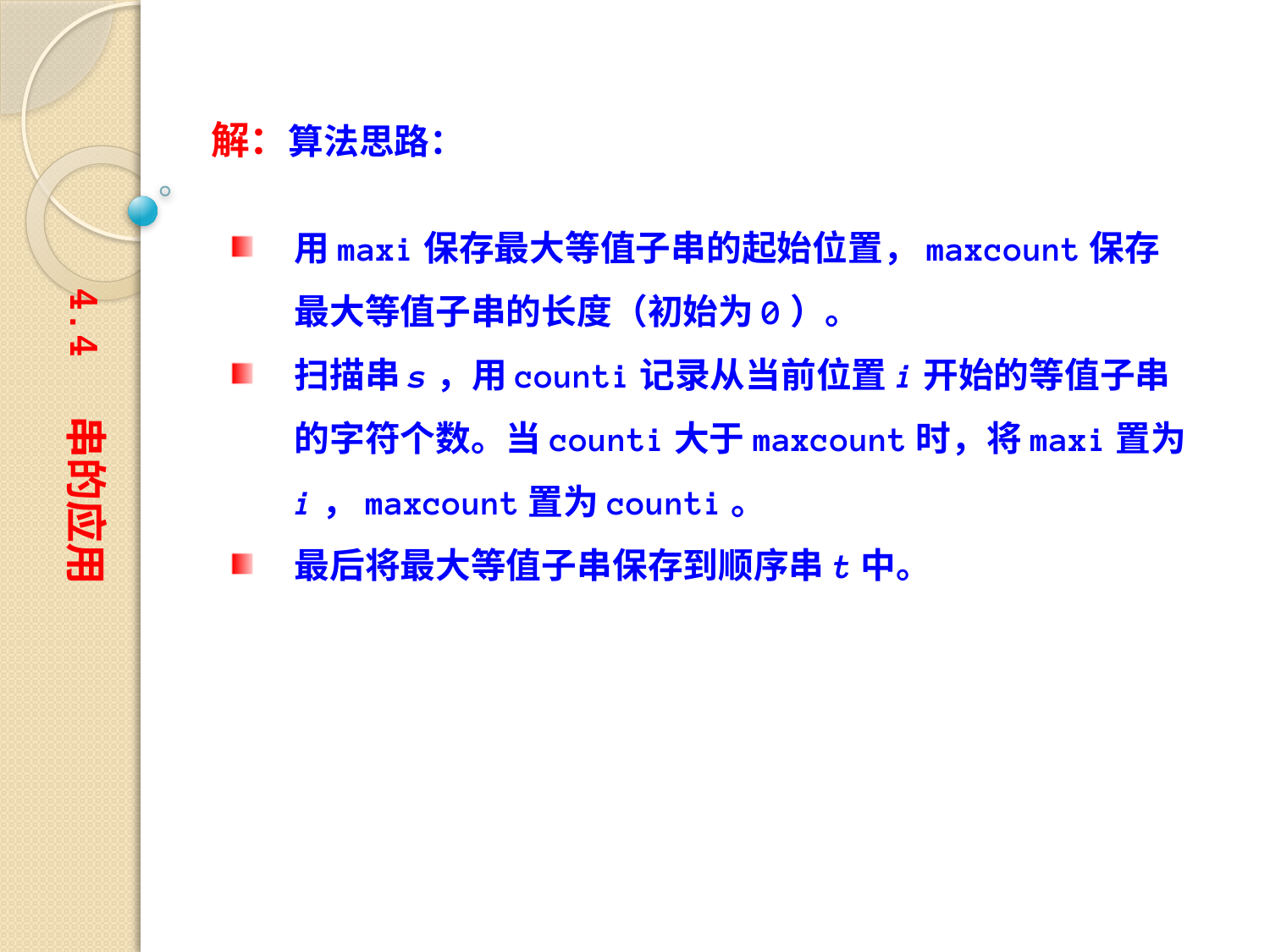

解：算法思路：
用maxi保存最大等值子串的起始位置，maxcount保存最大等值子串的长度（初始为0）。
扫描串s，用counti记录从当前位置i开始的等值子串的字符个数。当counti大于maxcount时，将maxi置为i，maxcount置为counti。
最后将最大等值子串保存到顺序串t中。
4.4  串的应用